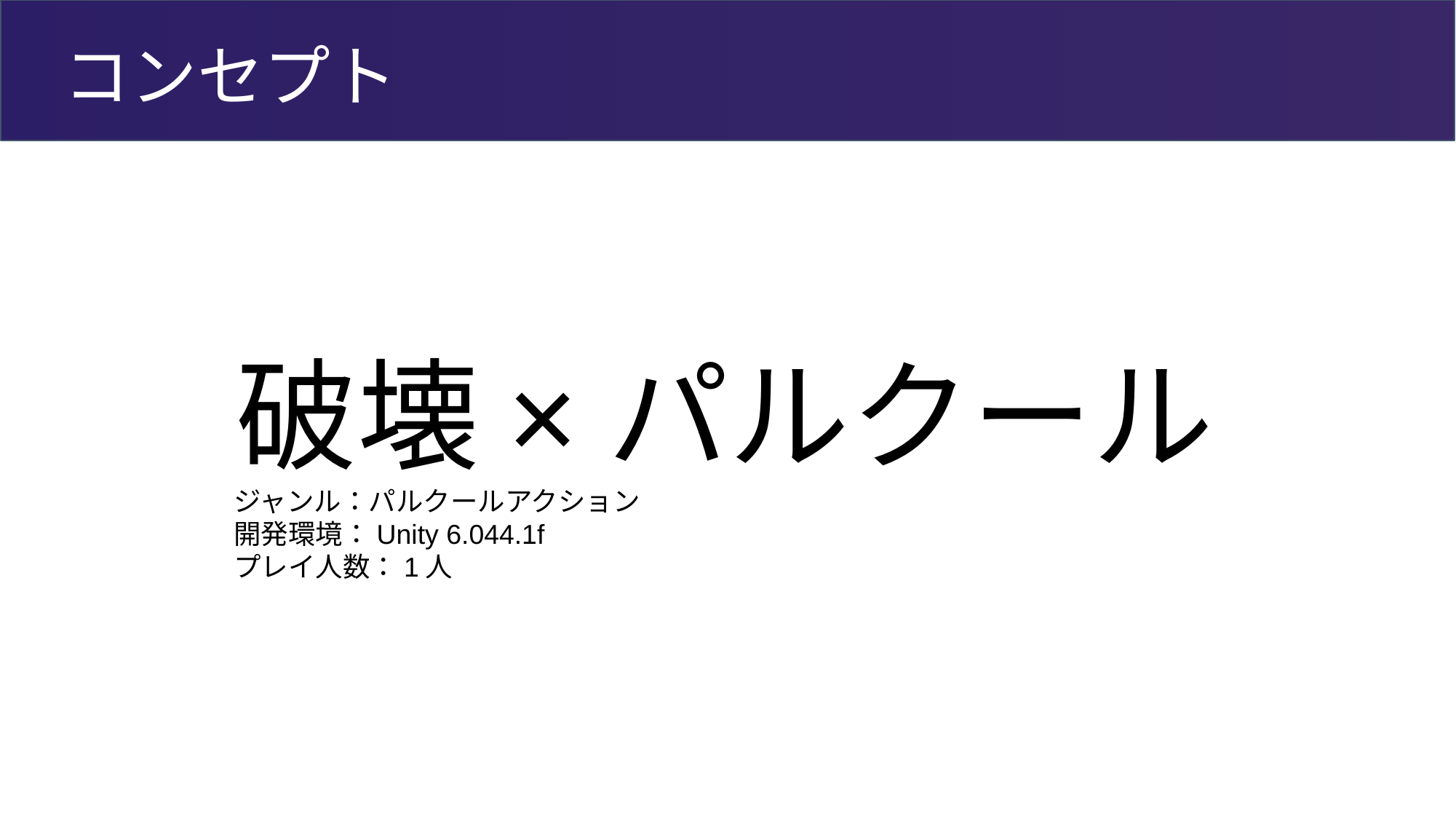

# コンセプト

破壊×パルクール
ジャンル：パルクールアクション
開発環境：Unity 6.044.1f
プレイ人数：1人